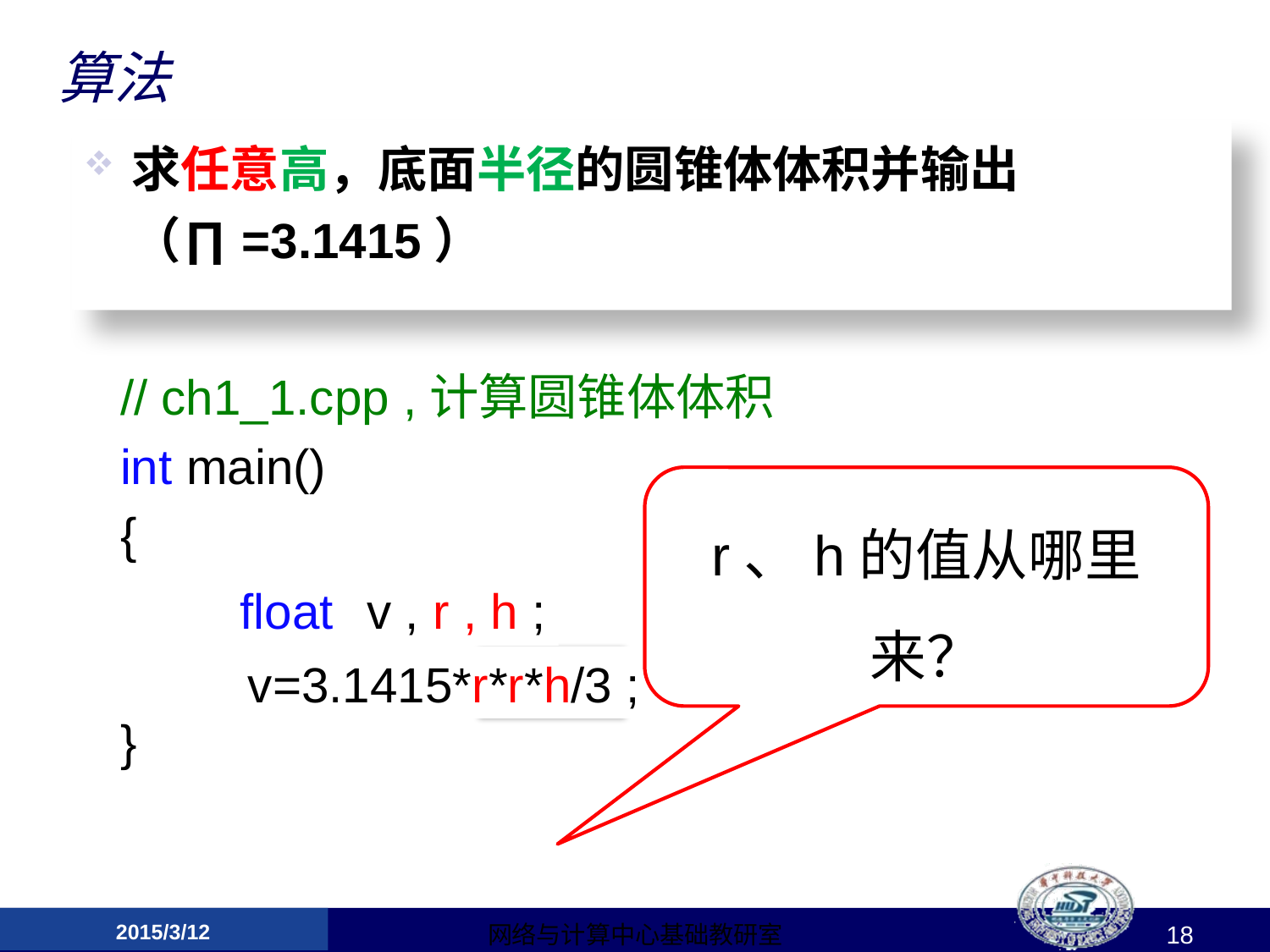

# 算法
求任意高，底面半径的圆锥体体积并输出           （∏=3.1415）
1.定义变量：圆锥体体积为V
2.将表达式计算结果赋值给变量： V=3.1415*5*5*20/3
// ch1_1.cpp ,计算圆锥体体积
int main()
{
	float	v ;
	v=3.1415*5*5*20/3 ;
}
r、h的值从哪里来？
float	v , r , h ;

v=3.1415*r*r*h/3 ;
2015/3/12
网络与计算中心基础教研室
18